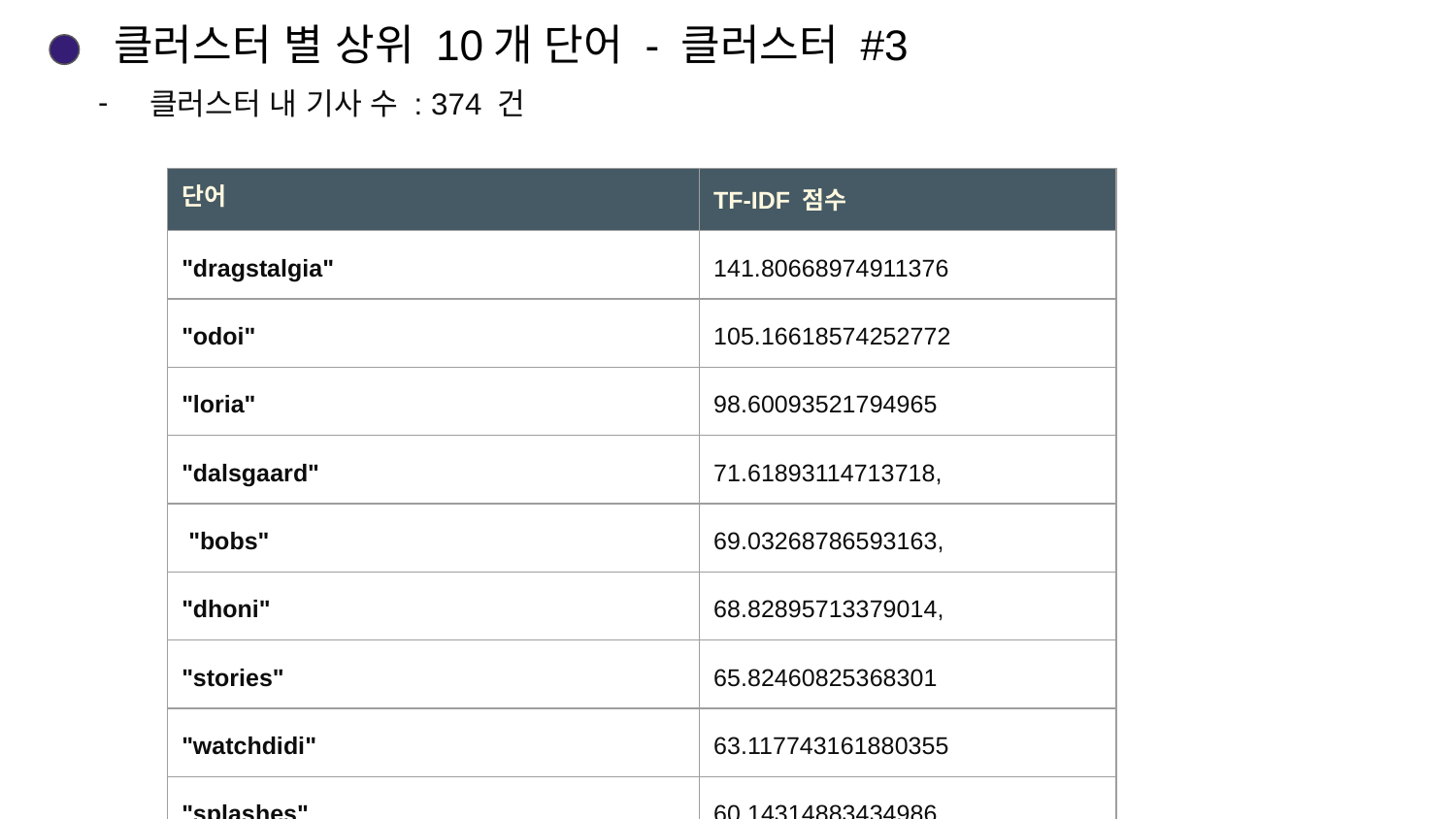

# 클러스터 별 상위 10개 단어 - 클러스터 #3

클러스터 내 기사 수 : 374 건
| 단어 | TF-IDF 점수 |
| --- | --- |
| "dragstalgia" | 141.80668974911376 |
| "odoi" | 105.16618574252772 |
| "loria" | 98.60093521794965 |
| "dalsgaard" | 71.61893114713718, |
| "bobs" | 69.03268786593163, |
| "dhoni" | 68.82895713379014, |
| "stories" | 65.82460825368301 |
| "watchdidi" | 63.117743161880355 |
| "splashes" | 60.14314883434986 |
| "mistakesseven" | 57.087989100655086 |